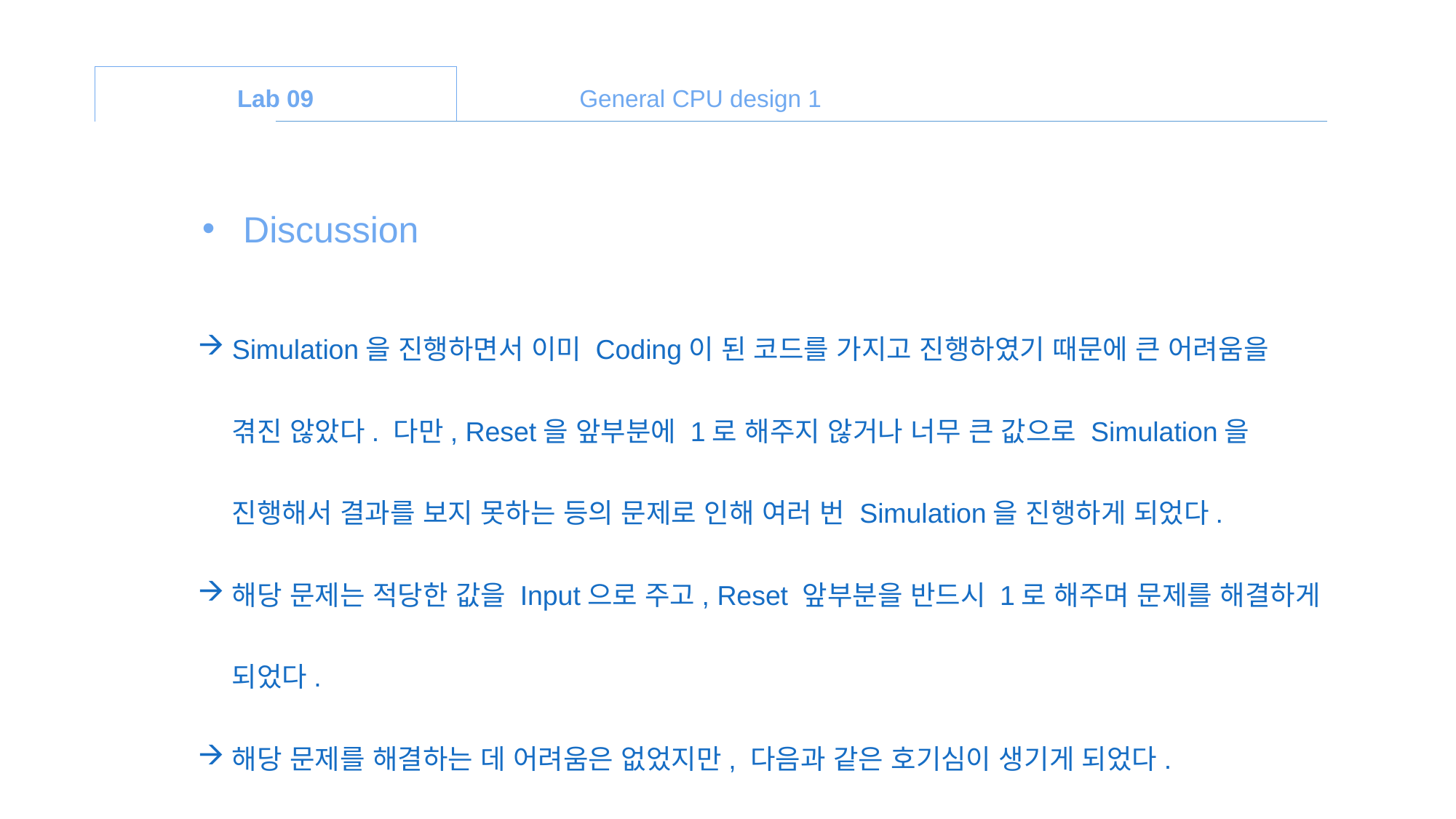

Lab 09
General CPU design 1
Discussion
Simulation을 진행하면서 이미 Coding이 된 코드를 가지고 진행하였기 때문에 큰 어려움을 겪진 않았다. 다만, Reset을 앞부분에 1로 해주지 않거나 너무 큰 값으로 Simulation을 진행해서 결과를 보지 못하는 등의 문제로 인해 여러 번 Simulation을 진행하게 되었다.
해당 문제는 적당한 값을 Input으로 주고, Reset 앞부분을 반드시 1로 해주며 문제를 해결하게 되었다.
해당 문제를 해결하는 데 어려움은 없었지만, 다음과 같은 호기심이 생기게 되었다.